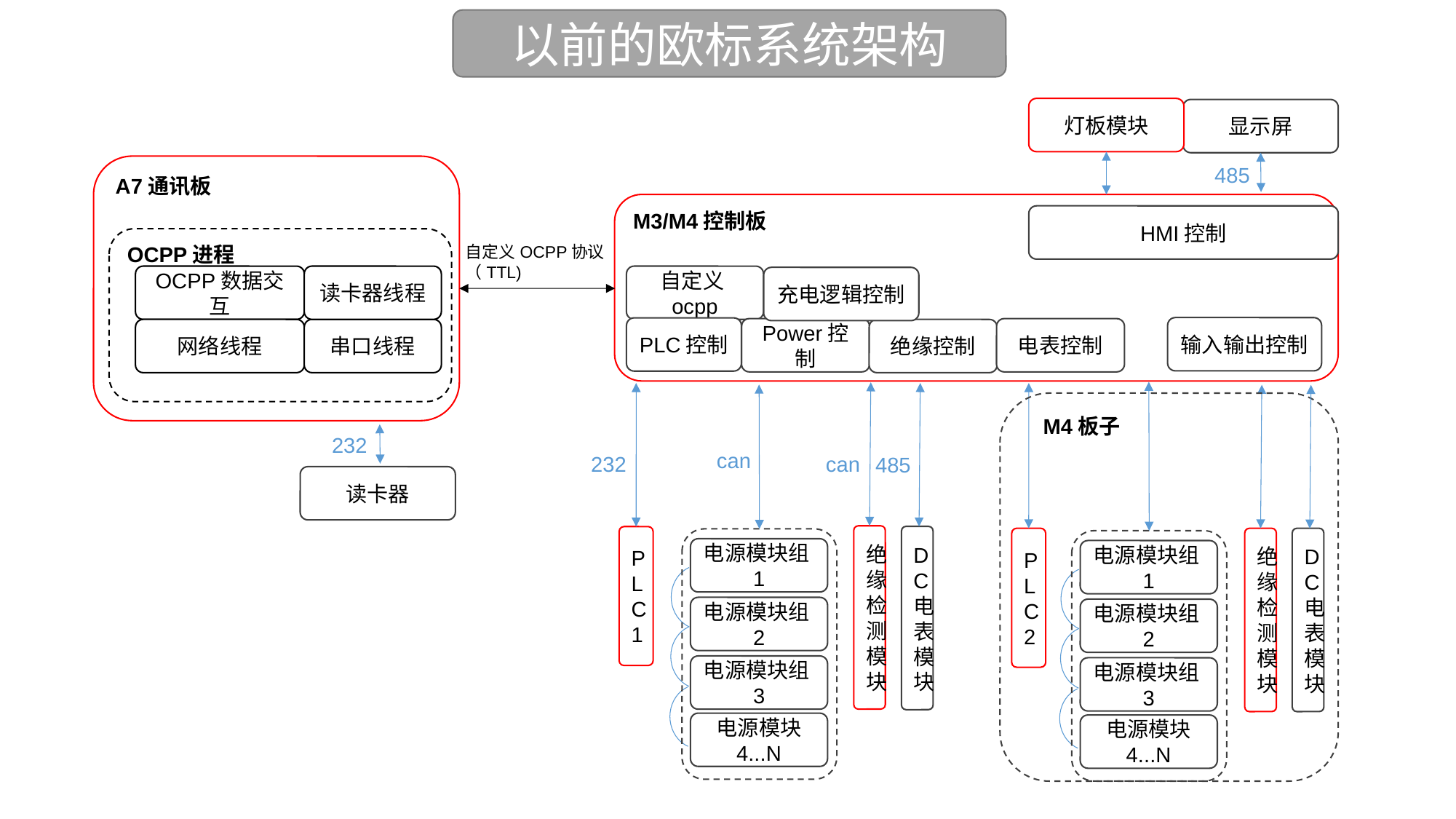

以前的欧标系统架构
灯板模块
显示屏
485
A7通讯板
M3/M4控制板
HMI控制
OCPP进程

自定义OCPP协议
（TTL)
读卡器线程
OCPP数据交互
自定义ocpp
充电逻辑控制
输入输出控制
PLC控制
Power控制
电表控制
网络线程
串口线程
绝缘控制
   M4板子

232
can
232
can
485
读卡器
绝缘检测模块
DC电表模块
PLC1
PLC2
绝缘检测模块
DC电表模块

电源模块组1
电源模块组1

电源模块组2
电源模块组2

电源模块组3
电源模块组3

电源模块
4...N
电源模块
4...N